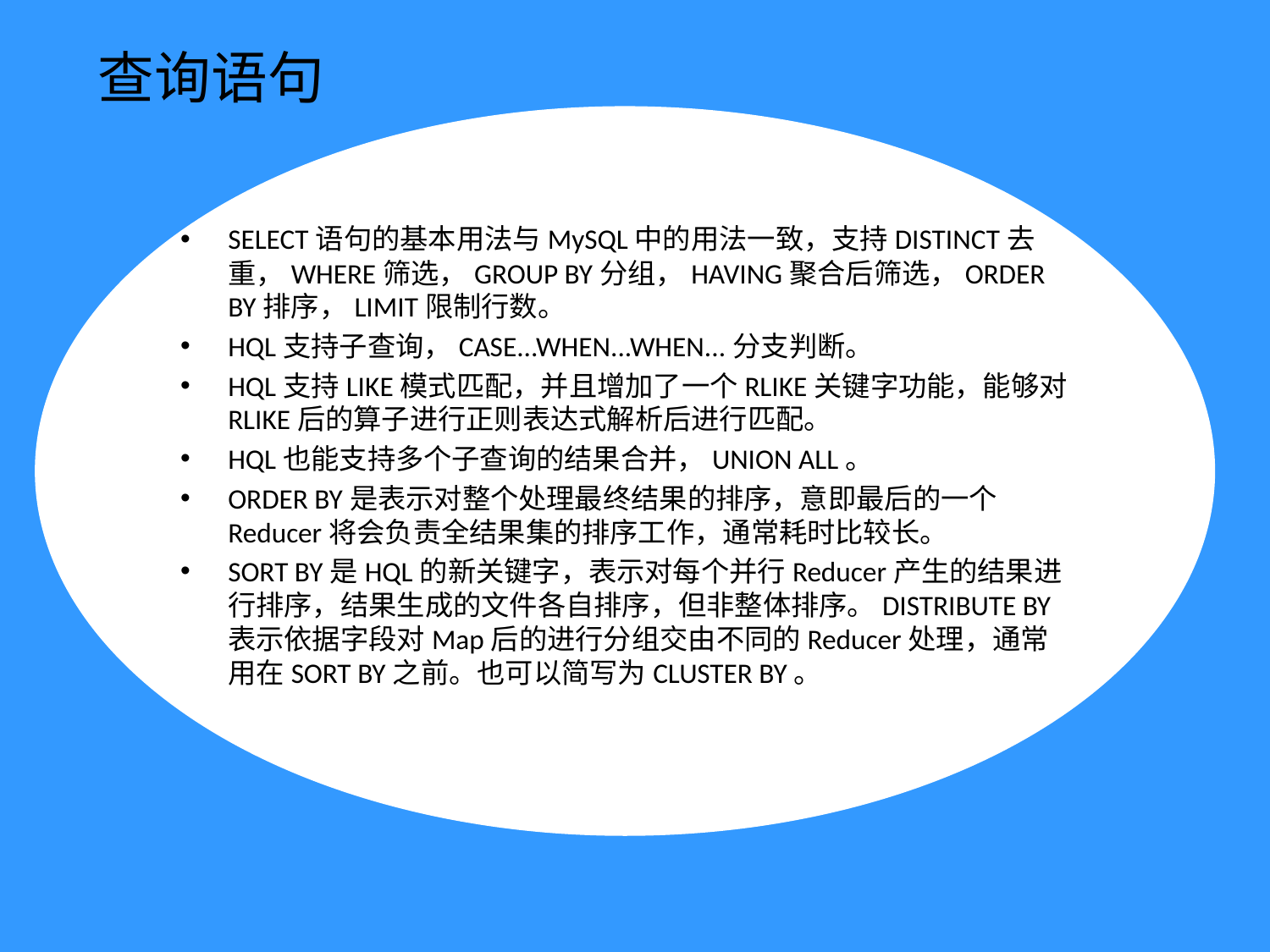

# 查询语句
SELECT语句的基本用法与MySQL中的用法一致，支持DISTINCT去重，WHERE筛选，GROUP BY分组，HAVING聚合后筛选，ORDER BY排序，LIMIT限制行数。
HQL支持子查询，CASE...WHEN...WHEN...分支判断。
HQL支持LIKE模式匹配，并且增加了一个RLIKE关键字功能，能够对RLIKE后的算子进行正则表达式解析后进行匹配。
HQL也能支持多个子查询的结果合并，UNION ALL。
ORDER BY是表示对整个处理最终结果的排序，意即最后的一个Reducer将会负责全结果集的排序工作，通常耗时比较长。
SORT BY是HQL的新关键字，表示对每个并行Reducer产生的结果进行排序，结果生成的文件各自排序，但非整体排序。DISTRIBUTE BY表示依据字段对Map后的进行分组交由不同的Reducer处理，通常用在SORT BY之前。也可以简写为CLUSTER BY。